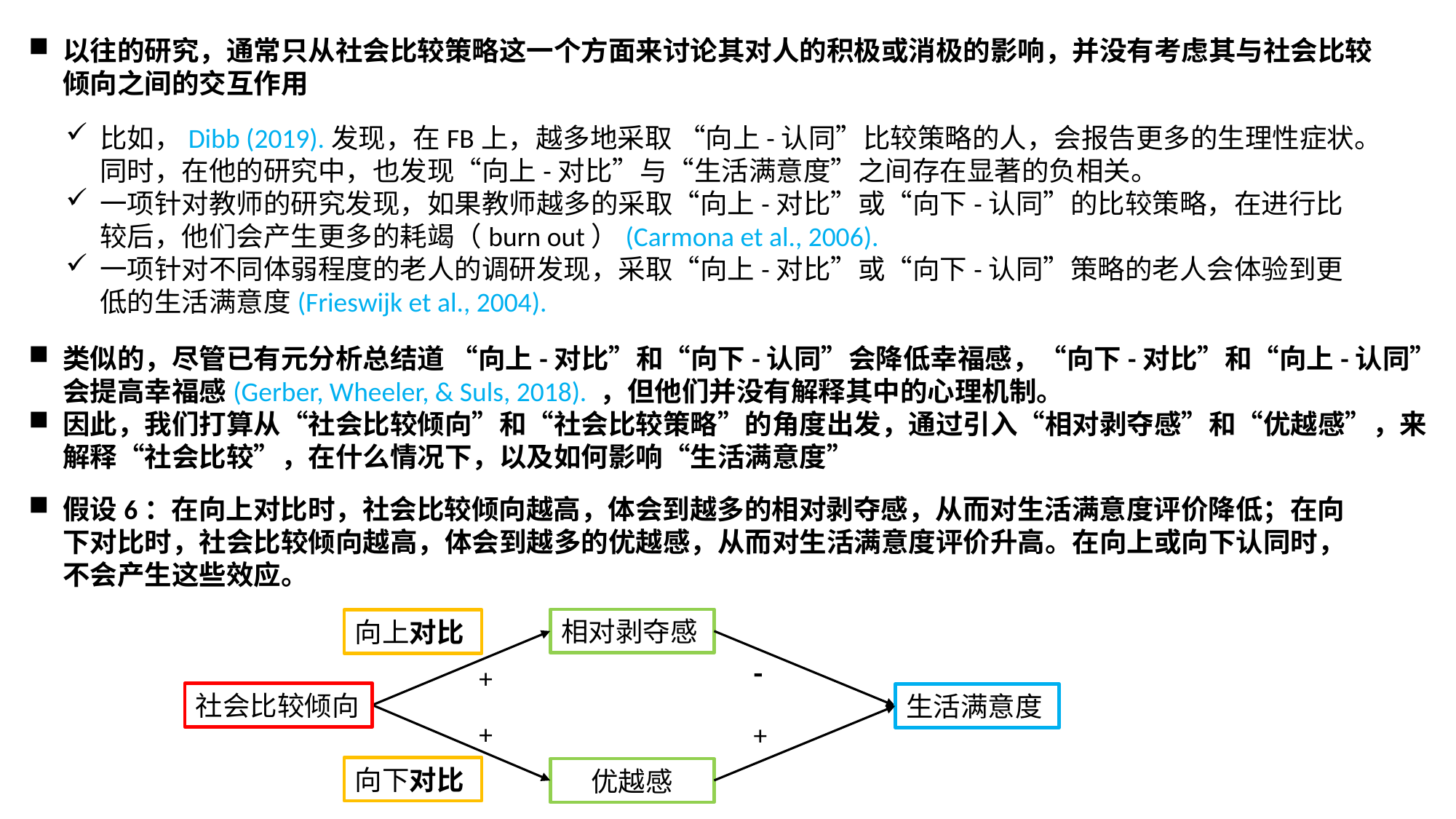

以往的研究，通常只从社会比较策略这一个方面来讨论其对人的积极或消极的影响，并没有考虑其与社会比较倾向之间的交互作用
比如，Dibb (2019).发现，在FB上，越多地采取 “向上-认同”比较策略的人，会报告更多的生理性症状。同时，在他的研究中，也发现“向上-对比”与“生活满意度”之间存在显著的负相关。
一项针对教师的研究发现，如果教师越多的采取“向上-对比”或“向下-认同”的比较策略，在进行比较后，他们会产生更多的耗竭（burn out）(Carmona et al., 2006).
一项针对不同体弱程度的老人的调研发现，采取“向上-对比”或“向下-认同”策略的老人会体验到更低的生活满意度(Frieswijk et al., 2004).
类似的，尽管已有元分析总结道 “向上-对比”和“向下-认同”会降低幸福感，“向下-对比”和“向上-认同”会提高幸福感(Gerber, Wheeler, & Suls, 2018). ，但他们并没有解释其中的心理机制。
因此，我们打算从“社会比较倾向”和“社会比较策略”的角度出发，通过引入“相对剥夺感”和“优越感”，来解释“社会比较”，在什么情况下，以及如何影响“生活满意度”
假设6：在向上对比时，社会比较倾向越高，体会到越多的相对剥夺感，从而对生活满意度评价降低；在向下对比时，社会比较倾向越高，体会到越多的优越感，从而对生活满意度评价升高。在向上或向下认同时，不会产生这些效应。
相对剥夺感
向上对比
-
+
社会比较倾向
生活满意度
+
+
向下对比
优越感